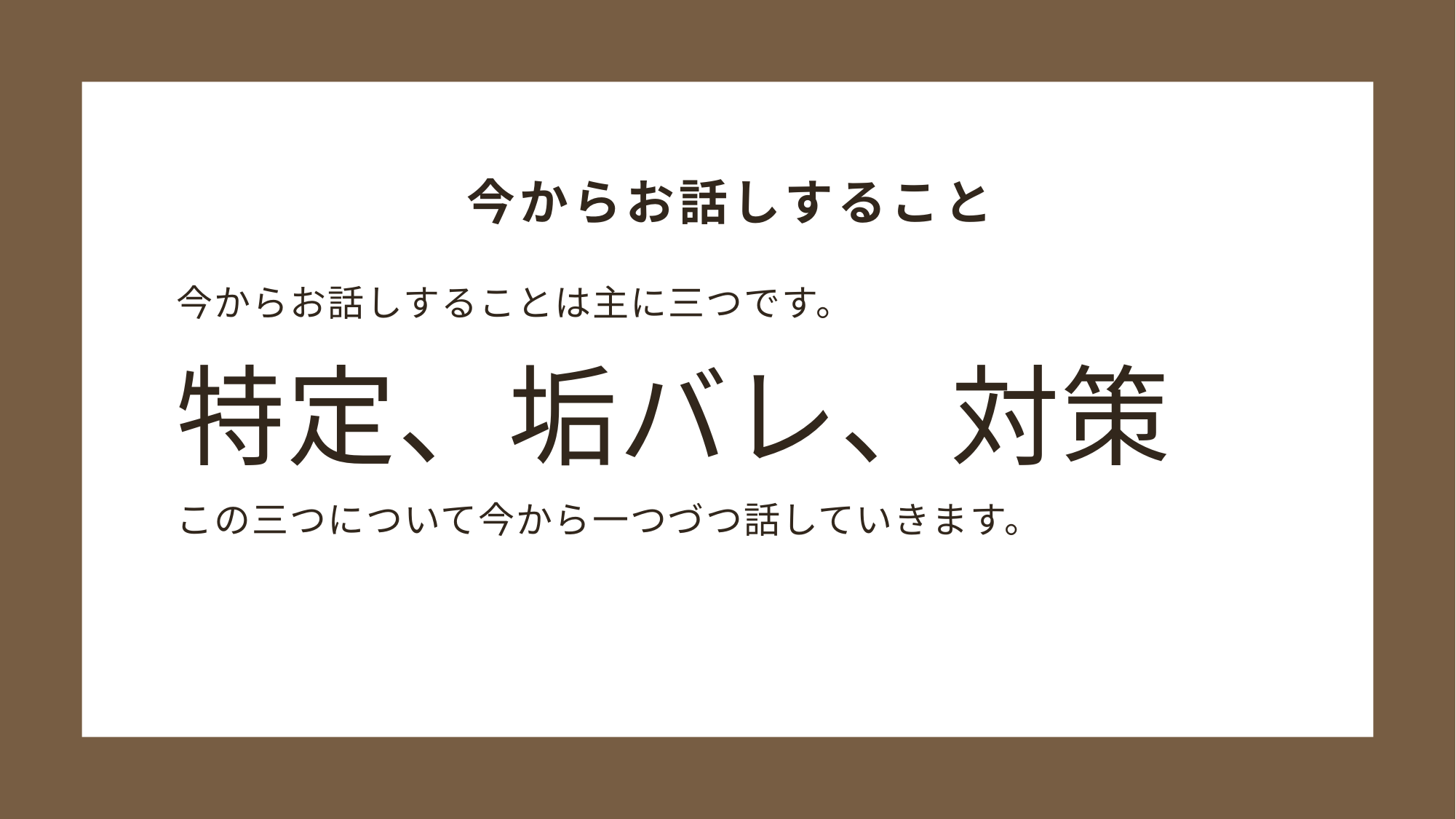

# 今からお話しすること
今からお話しすることは主に三つです。
特定、垢バレ、対策
この三つについて今から一つづつ話していきます。